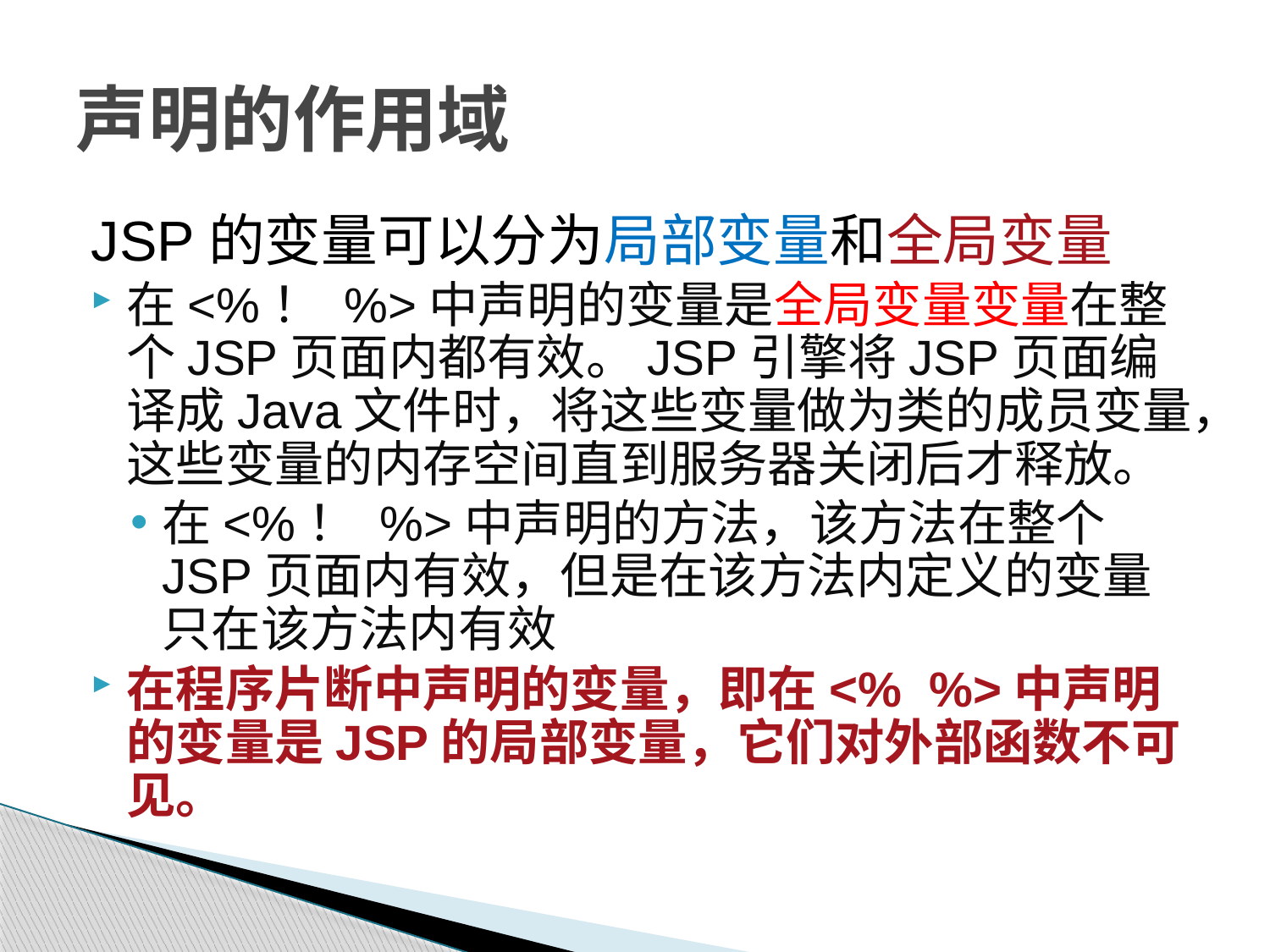

# 声明的作用域
JSP的变量可以分为局部变量和全局变量
在<%！ %>中声明的变量是全局变量变量在整个JSP页面内都有效。JSP引擎将JSP页面编译成Java文件时，将这些变量做为类的成员变量，这些变量的内存空间直到服务器关闭后才释放。
在<%！ %>中声明的方法，该方法在整个JSP页面内有效，但是在该方法内定义的变量只在该方法内有效
在程序片断中声明的变量，即在<%  %>中声明的变量是JSP的局部变量，它们对外部函数不可见。